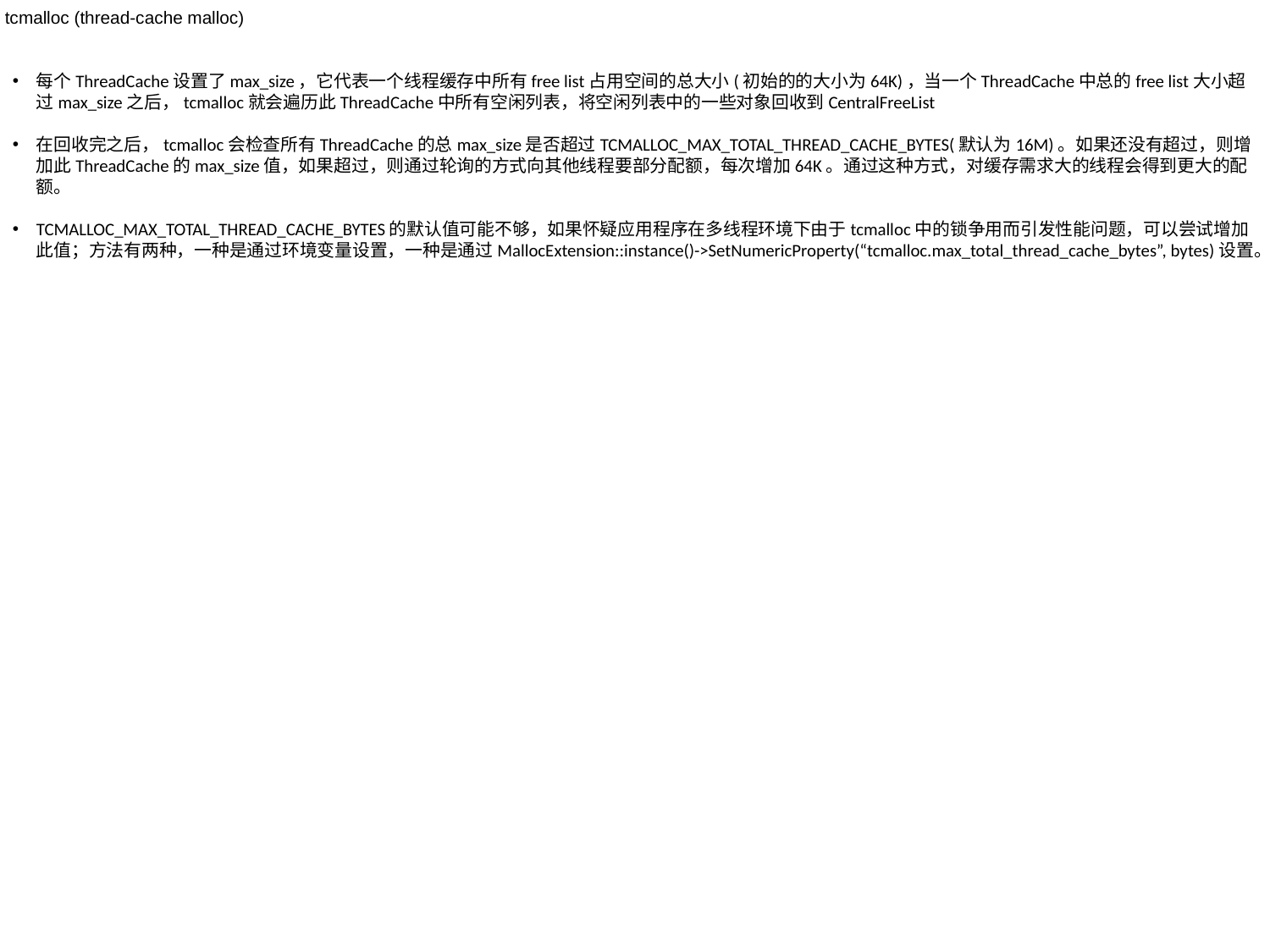

tcmalloc (thread-cache malloc)
每个ThreadCache设置了max_size，它代表一个线程缓存中所有free list占用空间的总大小(初始的的大小为64K)，当一个ThreadCache中总的free list大小超过max_size之后，tcmalloc就会遍历此ThreadCache中所有空闲列表，将空闲列表中的一些对象回收到CentralFreeList

在回收完之后，tcmalloc会检查所有ThreadCache的总max_size是否超过TCMALLOC_MAX_TOTAL_THREAD_CACHE_BYTES(默认为16M)。如果还没有超过，则增加此ThreadCache的max_size值，如果超过，则通过轮询的方式向其他线程要部分配额，每次增加64K。通过这种方式，对缓存需求大的线程会得到更大的配额。

TCMALLOC_MAX_TOTAL_THREAD_CACHE_BYTES的默认值可能不够，如果怀疑应用程序在多线程环境下由于tcmalloc中的锁争用而引发性能问题，可以尝试增加此值；方法有两种，一种是通过环境变量设置，一种是通过MallocExtension::instance()->SetNumericProperty(“tcmalloc.max_total_thread_cache_bytes”, bytes)设置。